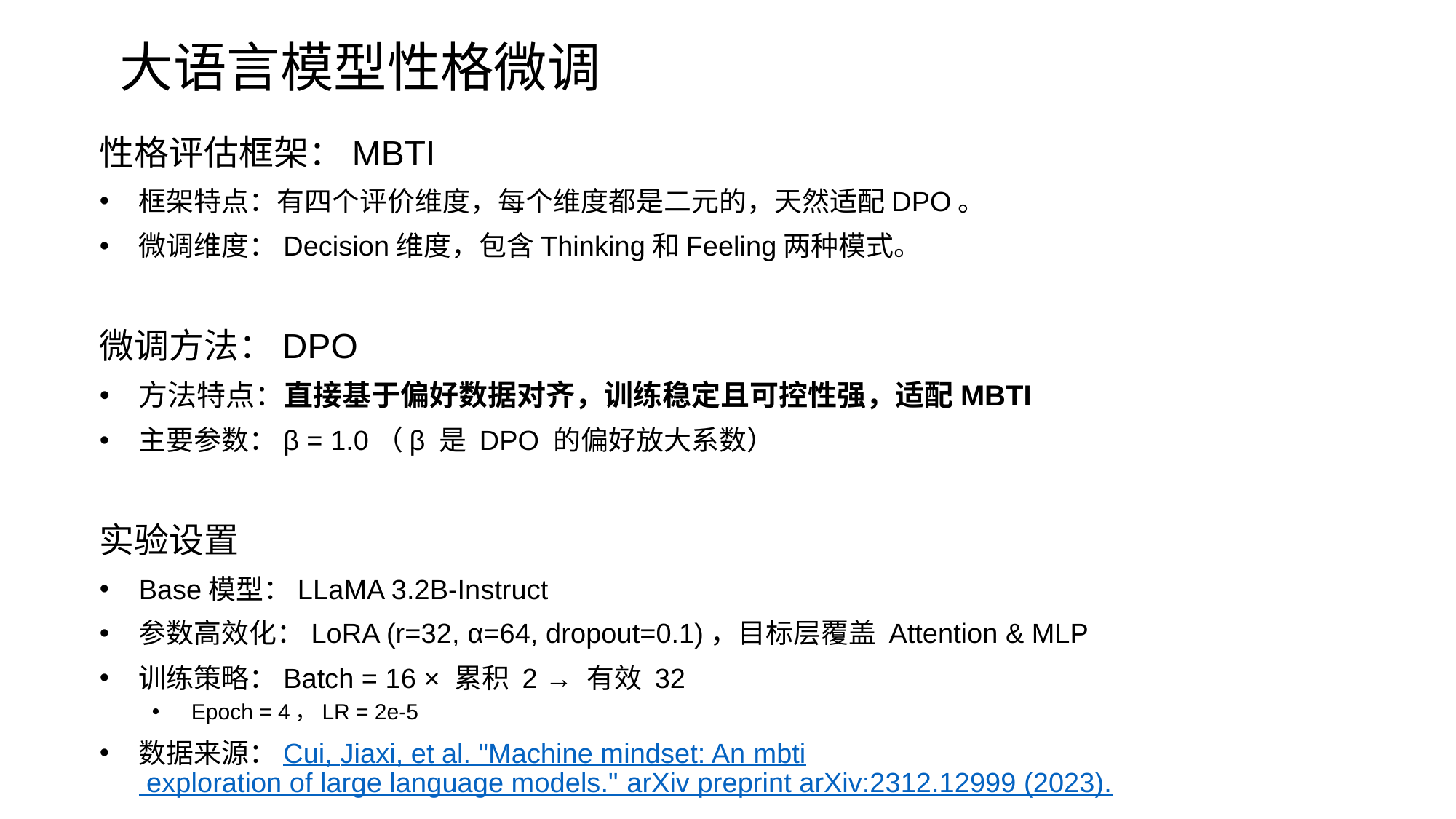

# 大语言模型性格微调
性格评估框架：MBTI
框架特点：有四个评价维度，每个维度都是二元的，天然适配DPO。
微调维度：Decision维度，包含Thinking和Feeling两种模式。

微调方法：DPO
方法特点：直接基于偏好数据对齐，训练稳定且可控性强，适配MBTI
主要参数：β = 1.0（β 是 DPO 的偏好放大系数）

实验设置
Base模型：LLaMA 3.2B-Instruct
参数高效化：LoRA (r=32, α=64, dropout=0.1)，目标层覆盖 Attention & MLP
训练策略：Batch = 16 × 累积 2 → 有效 32
Epoch = 4，LR = 2e-5
数据来源：Cui, Jiaxi, et al. "Machine mindset: An mbti exploration of large language models." arXiv preprint arXiv:2312.12999 (2023).